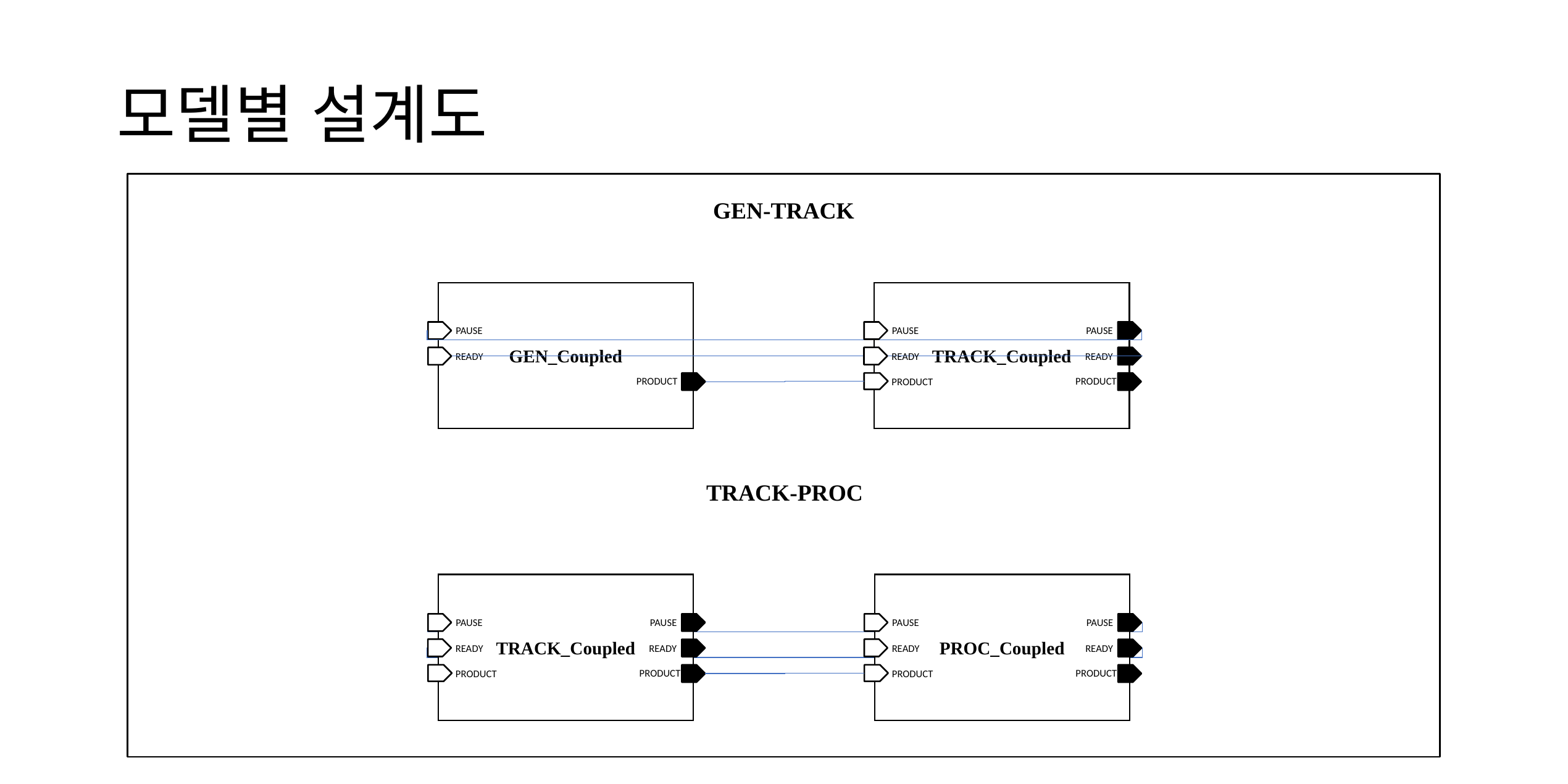

# 모델별 설계도

GEN-TRACK
TRACK_Coupled
GEN_Coupled
PAUSE
PAUSE
PAUSE

READY
READY
READY

PRODUCT
PRODUCT
PRODUCT

TRACK-PROC
TRACK_Coupled
PROC_Coupled
PAUSE
PAUSE
PAUSE
PAUSE

READY
READY
READY
READY

PRODUCT
PRODUCT
PRODUCT
PRODUCT